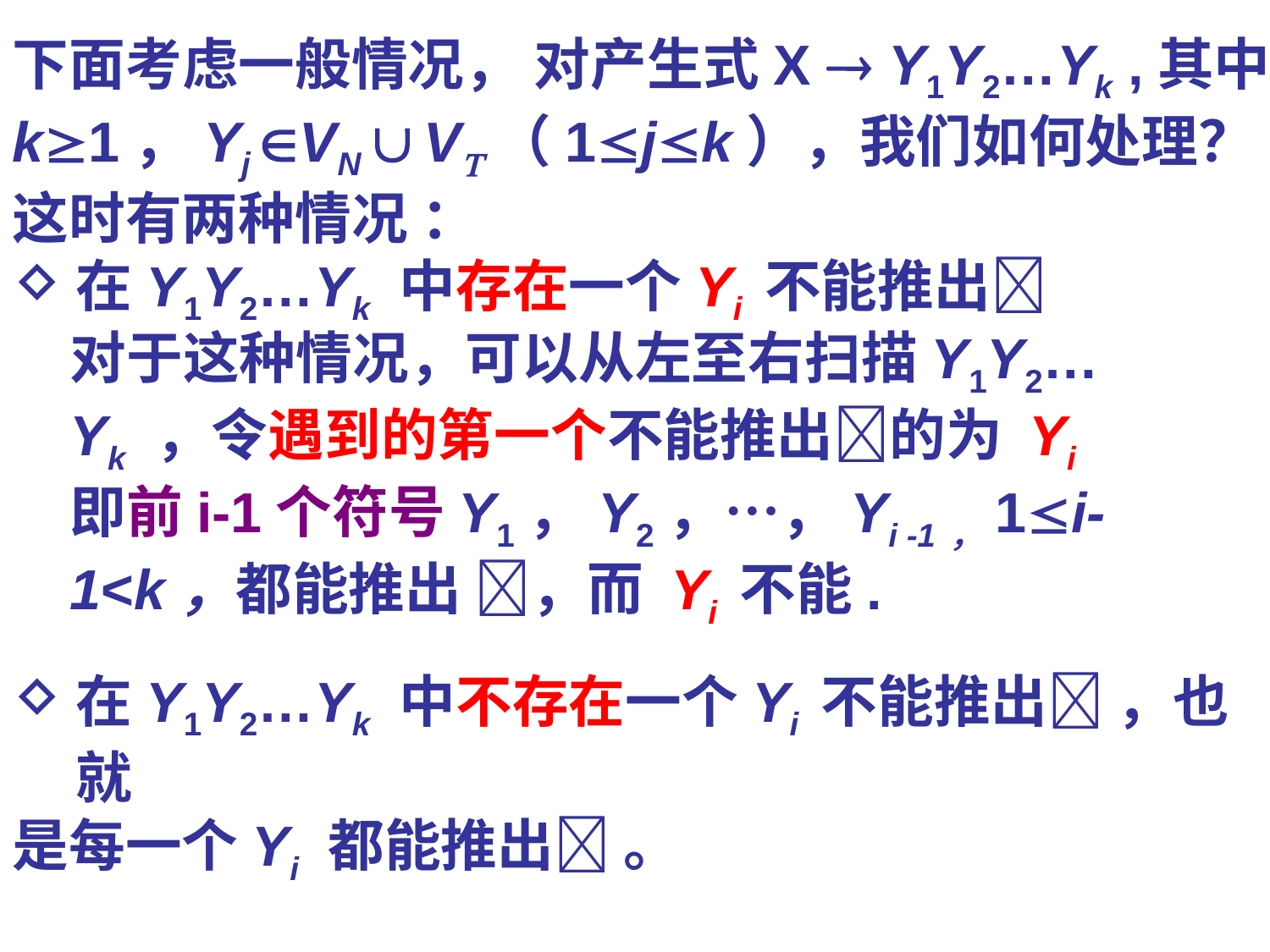

下面考虑一般情况， 对产生式X → Y1Y2…Yk ,其中 k≥1，Yj ∈VN ∪ VΤ（1≤j≤k），我们如何处理？
这时有两种情况 ：
在Y1Y2…Yk 中存在一个Yi 不能推出ε

在Y1Y2…Yk 中不存在一个Yi 不能推出ε ，也就
是每一个Yi 都能推出ε 。

对于这种情况，可以从左至右扫描Y1Y2…Yk ，令遇到的第一个不能推出ε的为 Yi
即前i-1个符号Y1，Y2，…，Yi -1，1≤i-1<k，都能推出 ε，而 Yi 不能.